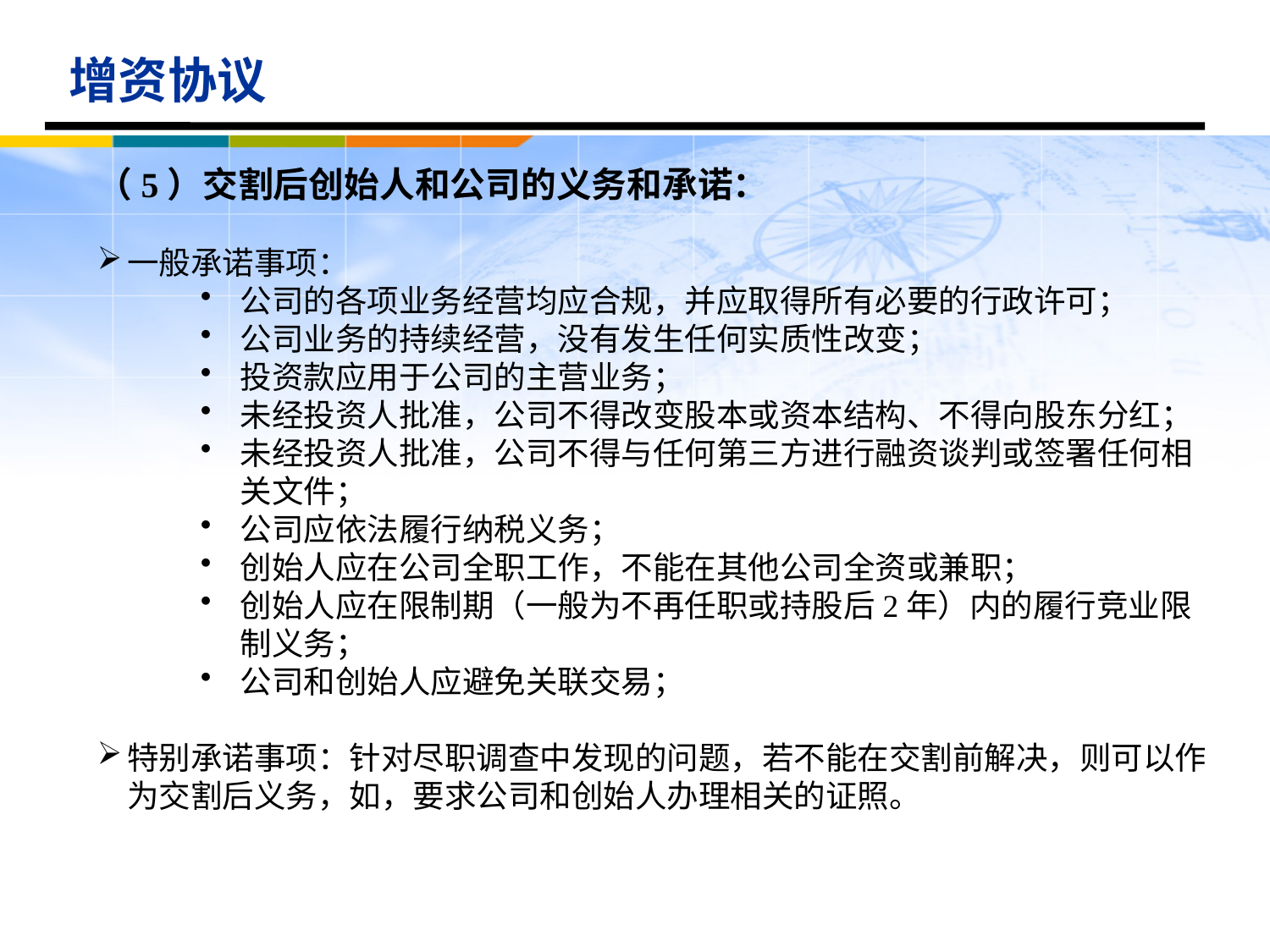

增资协议
（5）交割后创始人和公司的义务和承诺：

一般承诺事项：
公司的各项业务经营均应合规，并应取得所有必要的行政许可；
公司业务的持续经营，没有发生任何实质性改变；
投资款应用于公司的主营业务；
未经投资人批准，公司不得改变股本或资本结构、不得向股东分红；
未经投资人批准，公司不得与任何第三方进行融资谈判或签署任何相关文件；
公司应依法履行纳税义务；
创始人应在公司全职工作，不能在其他公司全资或兼职；
创始人应在限制期（一般为不再任职或持股后2年）内的履行竞业限制义务；
公司和创始人应避免关联交易；

特别承诺事项：针对尽职调查中发现的问题，若不能在交割前解决，则可以作为交割后义务，如，要求公司和创始人办理相关的证照。